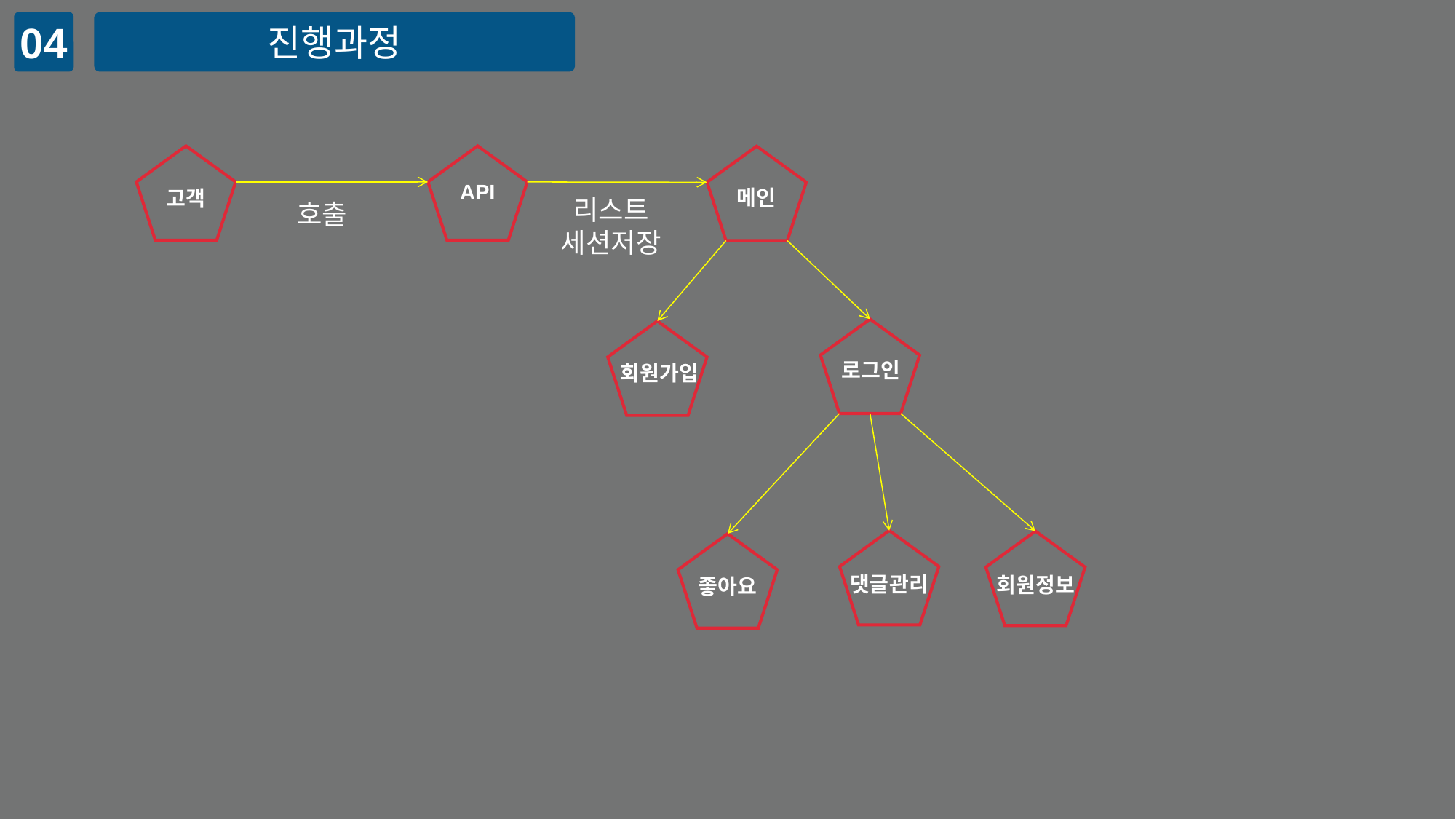

04
진행과정

API
메인
고객
리스트
세션저장
호출

로그인
회원가입

댓글관리
회원정보
좋아요